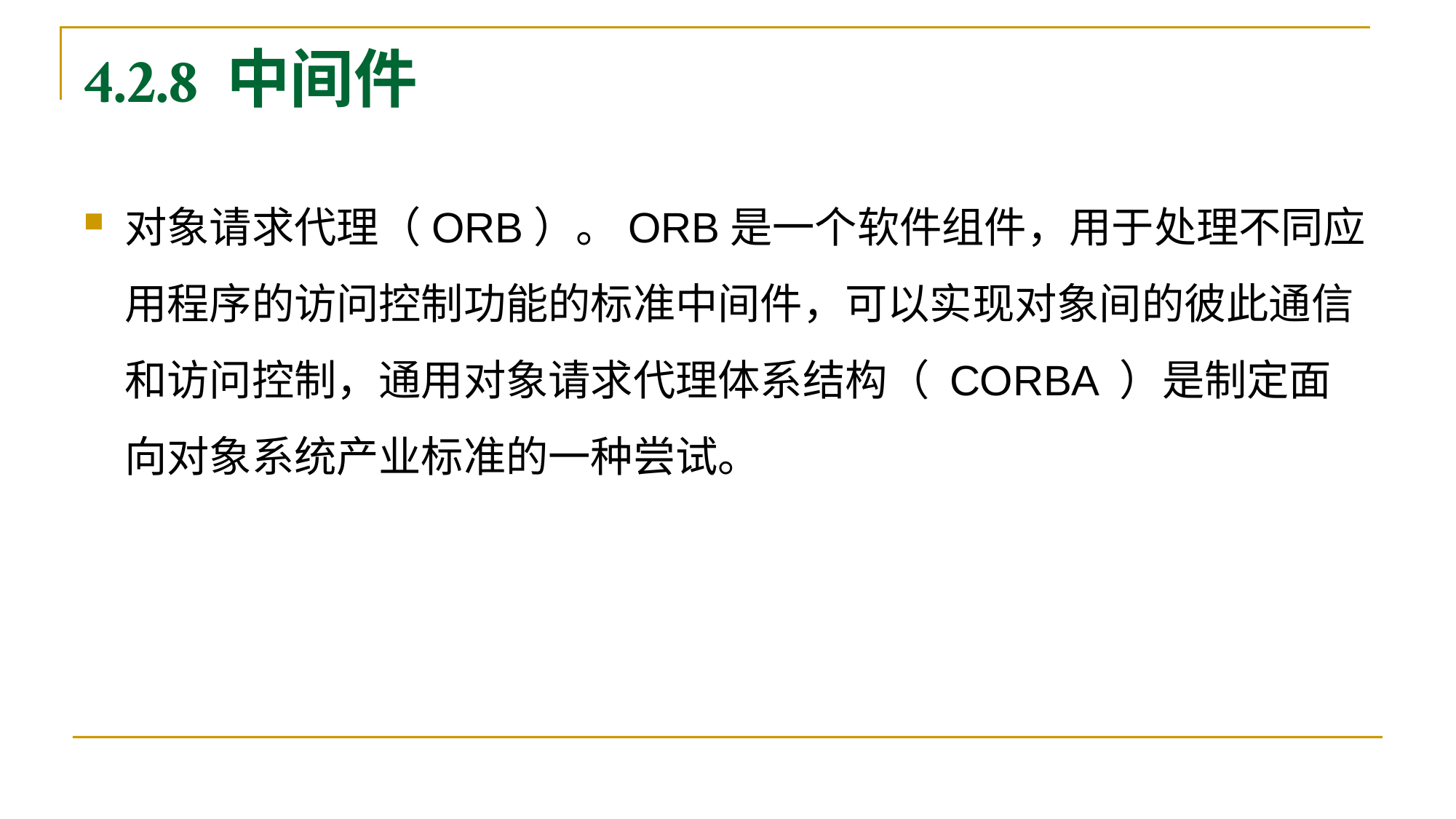

# 4.2.8 中间件
对象请求代理（ORB）。ORB是一个软件组件，用于处理不同应用程序的访问控制功能的标准中间件，可以实现对象间的彼此通信和访问控制，通用对象请求代理体系结构（ CORBA ）是制定面向对象系统产业标准的一种尝试。